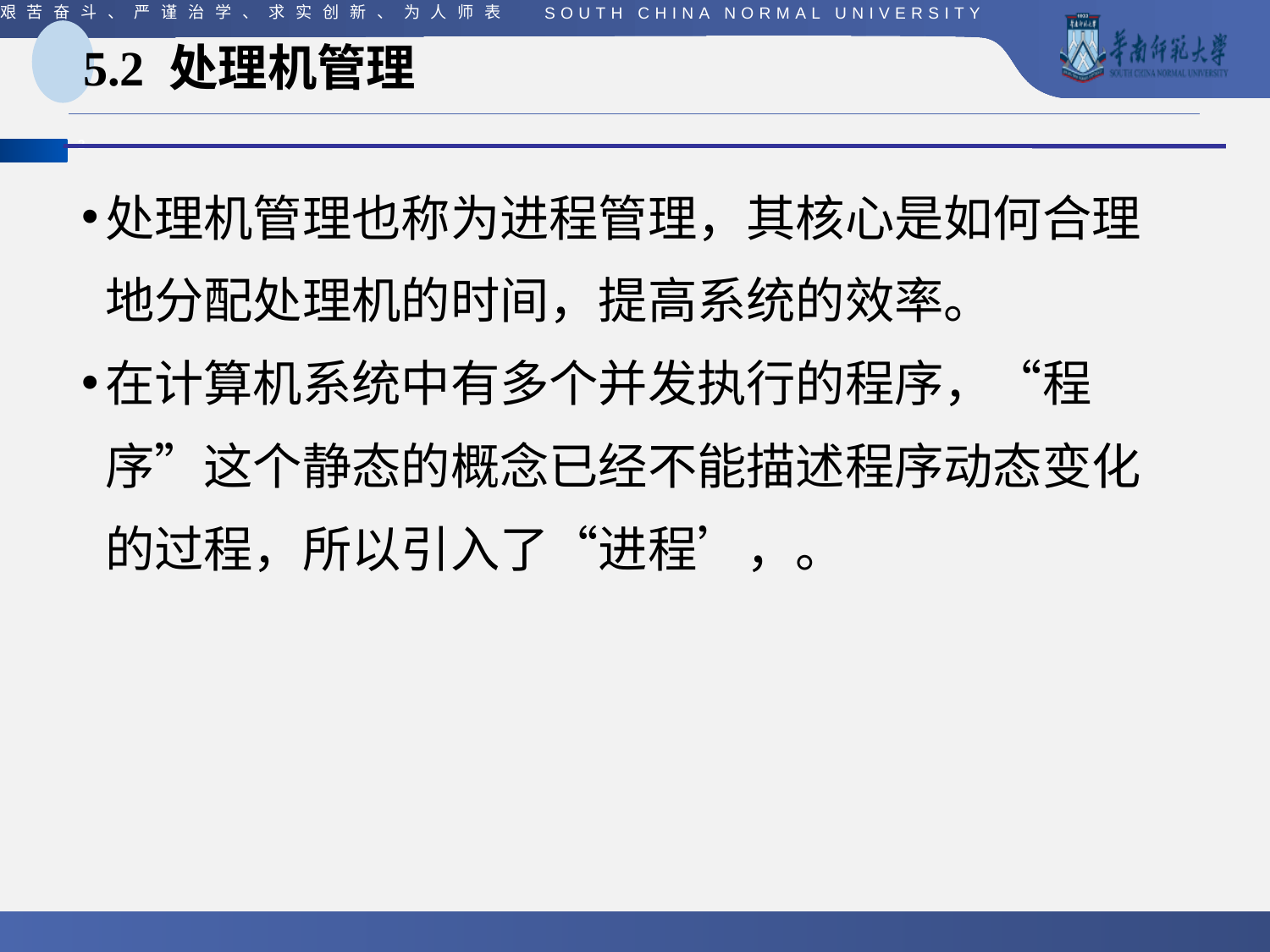

# 5.2 处理机管理
处理机管理也称为进程管理，其核心是如何合理地分配处理机的时间，提高系统的效率。
在计算机系统中有多个并发执行的程序，“程序”这个静态的概念已经不能描述程序动态变化的过程，所以引入了“进程’，。

2